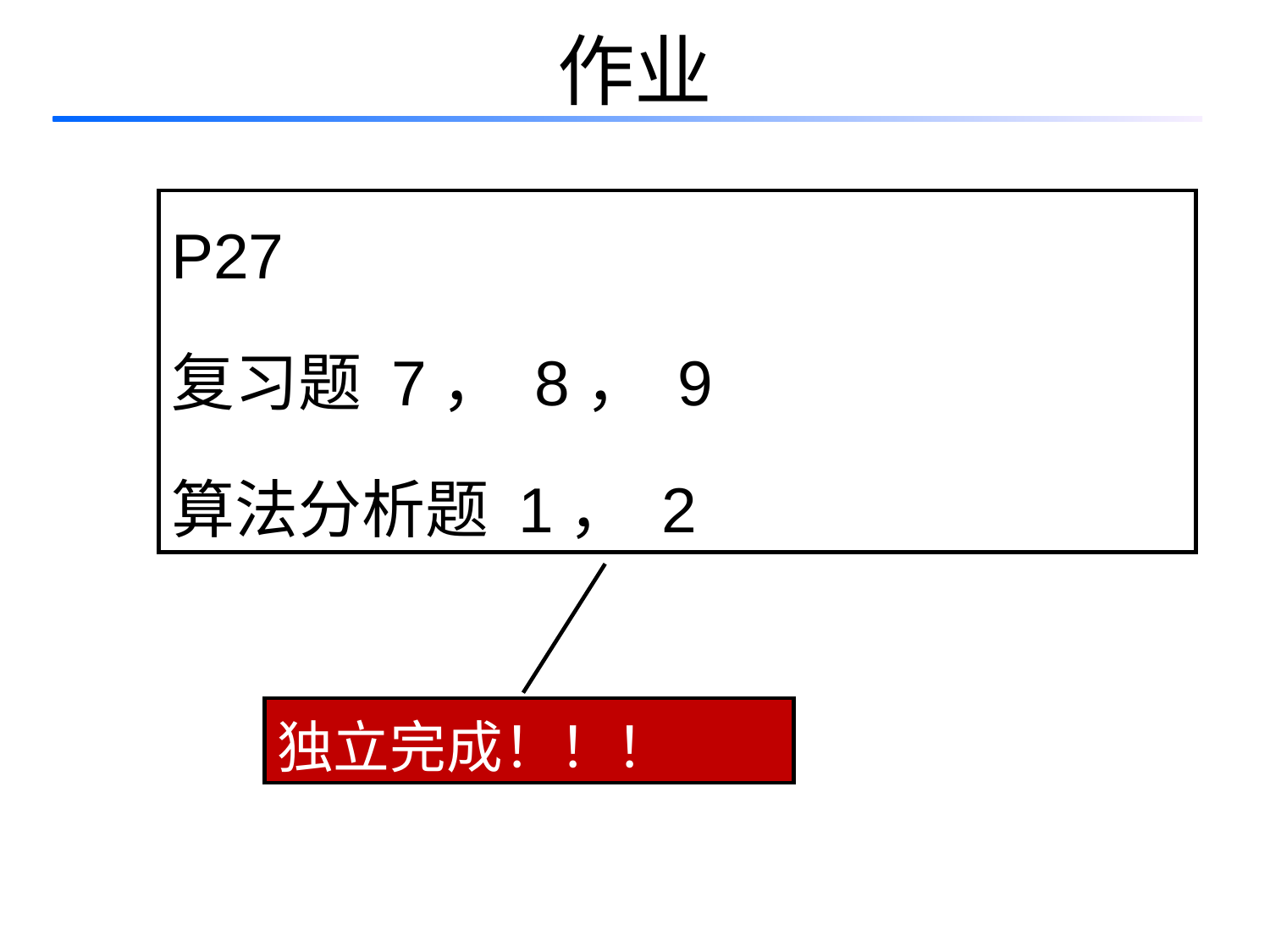

# 作业

P27
复习题 7， 8， 9
算法分析题 1， 2
独立完成！！！